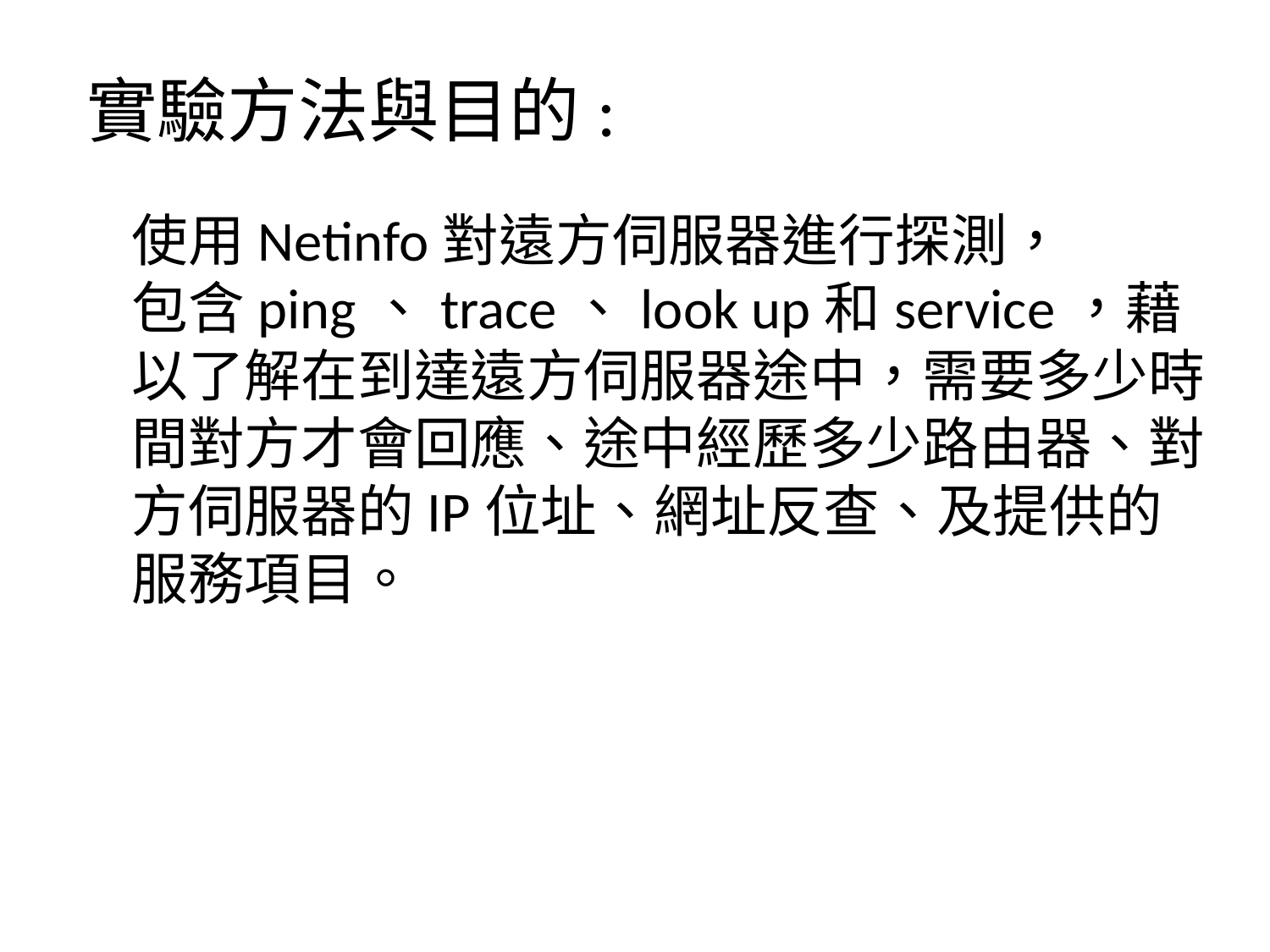

實驗方法與目的:
使用Netinfo對遠方伺服器進行探測，
包含ping、trace、look up和service，藉以了解在到達遠方伺服器途中，需要多少時間對方才會回應、途中經歷多少路由器、對方伺服器的IP位址、網址反查、及提供的服務項目。